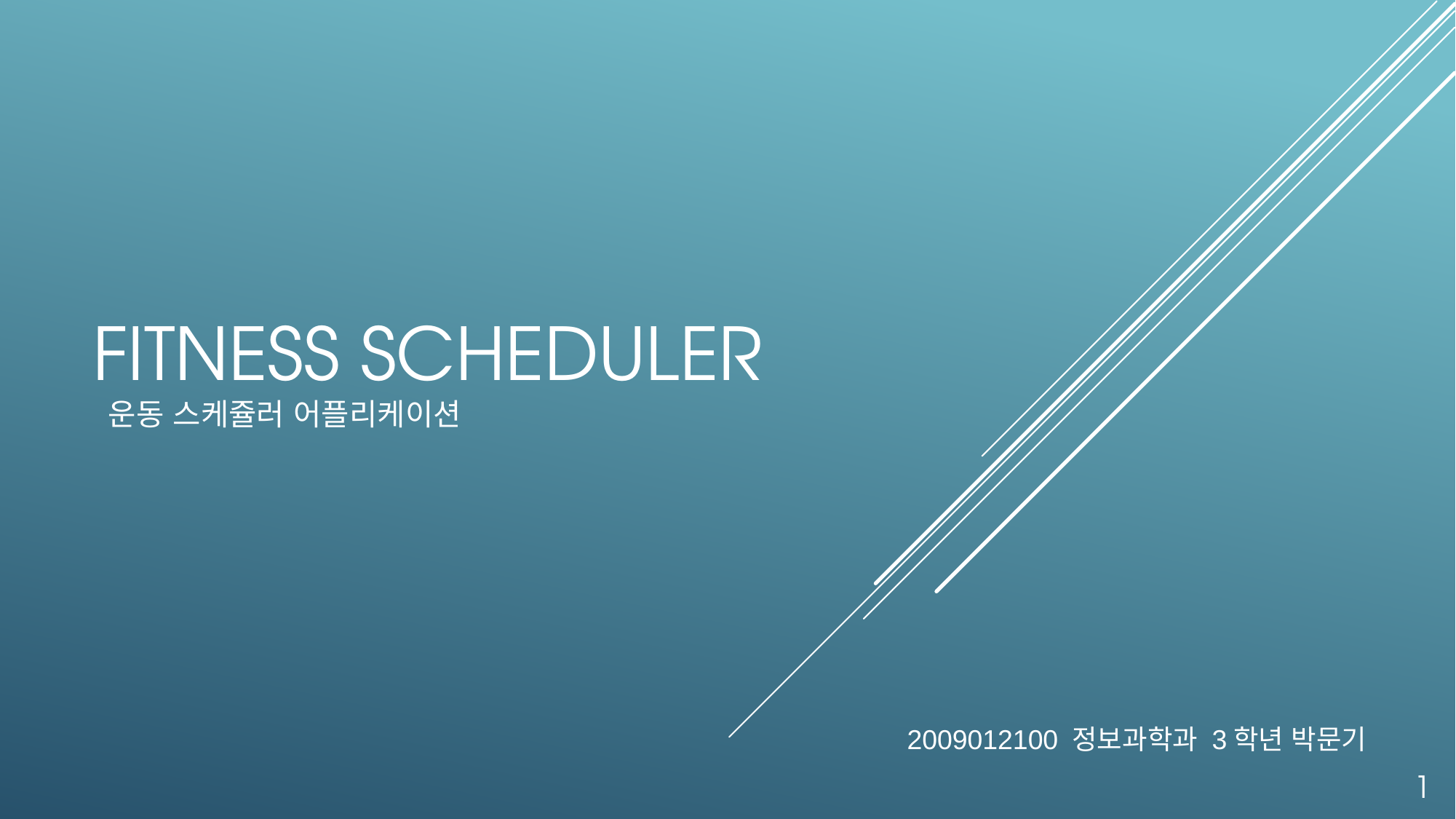

# Fitness sCHEDULER 운동 스케쥴러 어플리케이션
2009012100 정보과학과 3학년 박문기
1